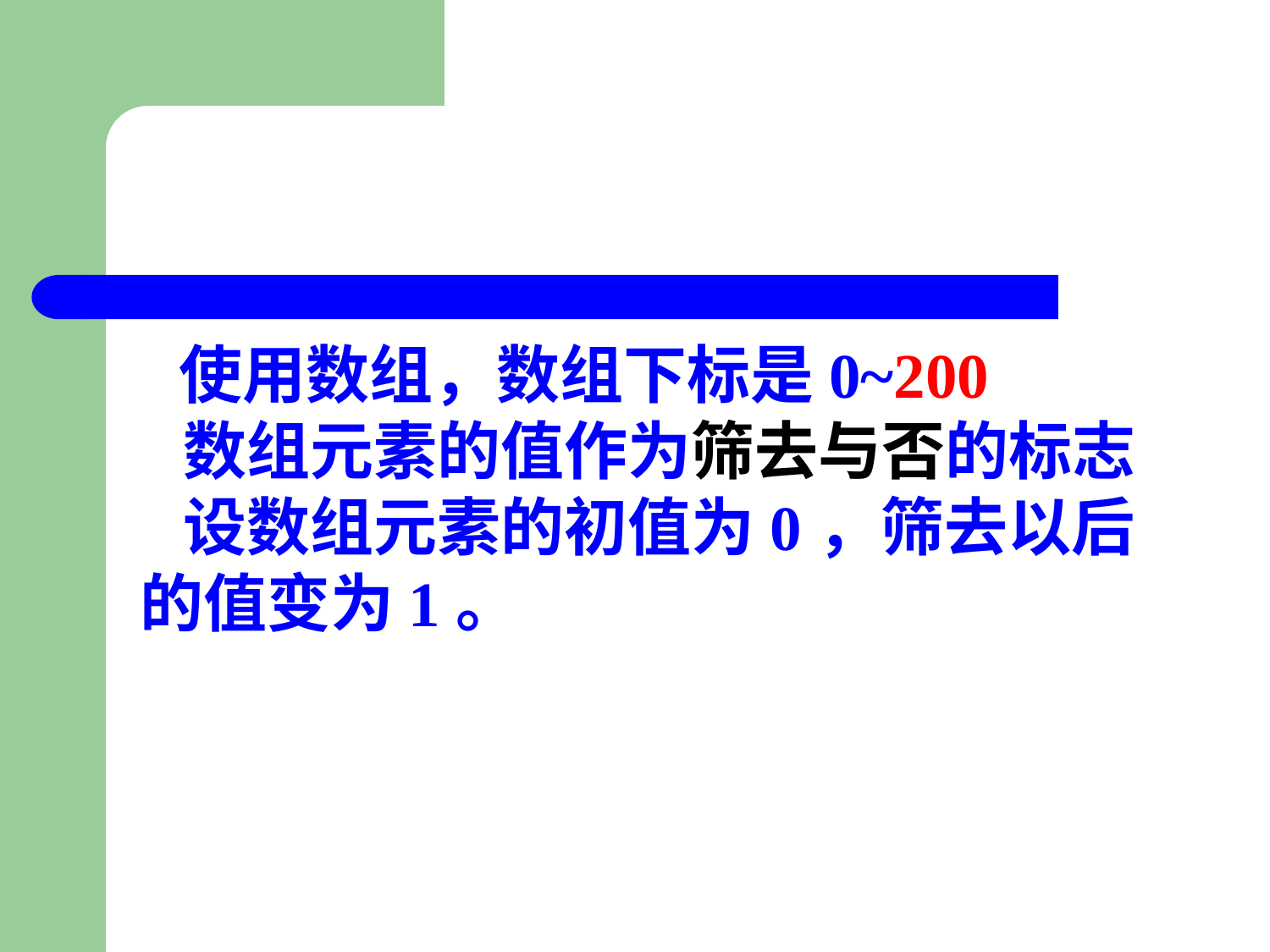

#
  使用数组，数组下标是0~200
  数组元素的值作为筛去与否的标志
  设数组元素的初值为0，筛去以后的值变为1。